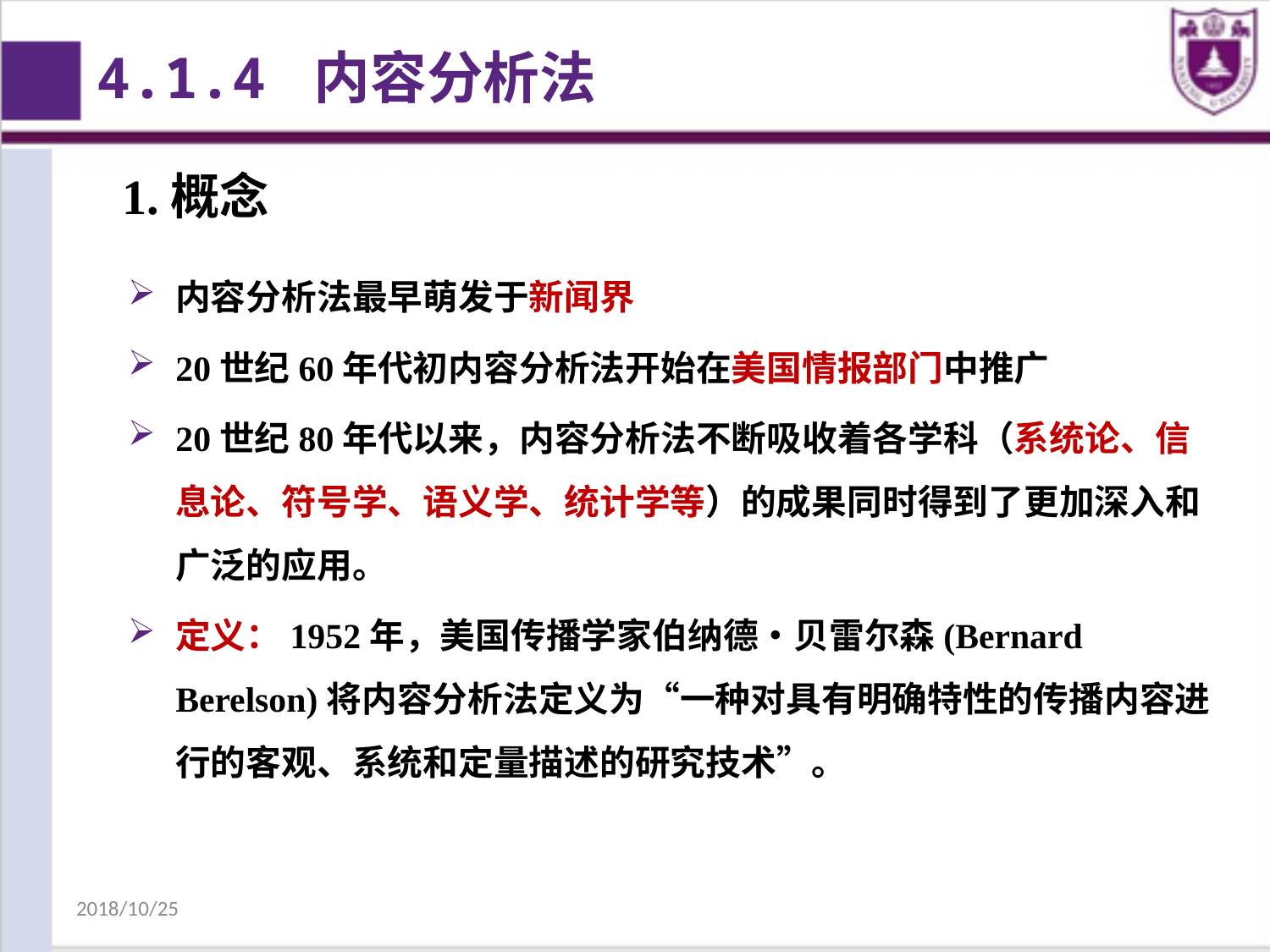

4.1.4 内容分析法
1.概念
内容分析法最早萌发于新闻界
20世纪60年代初内容分析法开始在美国情报部门中推广
20世纪80年代以来，内容分析法不断吸收着各学科（系统论、信息论、符号学、语义学、统计学等）的成果同时得到了更加深入和广泛的应用。
定义：1952年，美国传播学家伯纳德•贝雷尔森(Bernard Berelson)将内容分析法定义为“一种对具有明确特性的传播内容进行的客观、系统和定量描述的研究技术”。

2018/10/25